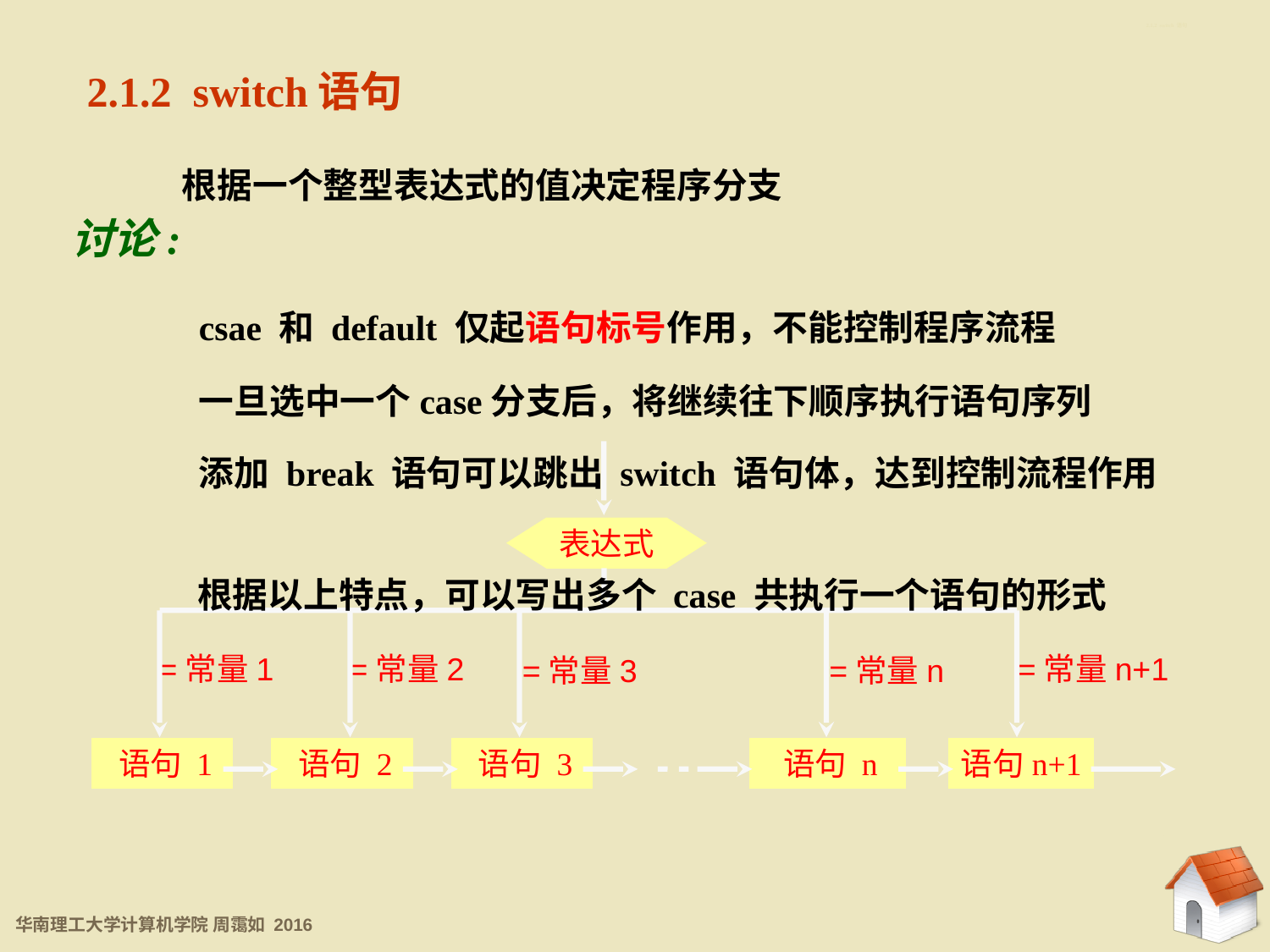

2.1.2  switch 语句
2.1.2  switch语句
根据一个整型表达式的值决定程序分支
讨论:
	csae 和 default 仅起语句标号作用，不能控制程序流程
	一旦选中一个case分支后，将继续往下顺序执行语句序列
	添加 break 语句可以跳出 switch 语句体，达到控制流程作用

表达式

=常量1
=常量2
=常量n+1
=常量3
=常量n
 语句 1
 语句 2
 语句 3
  语句 n
语句n+1

根据以上特点，可以写出多个 case 共执行一个语句的形式